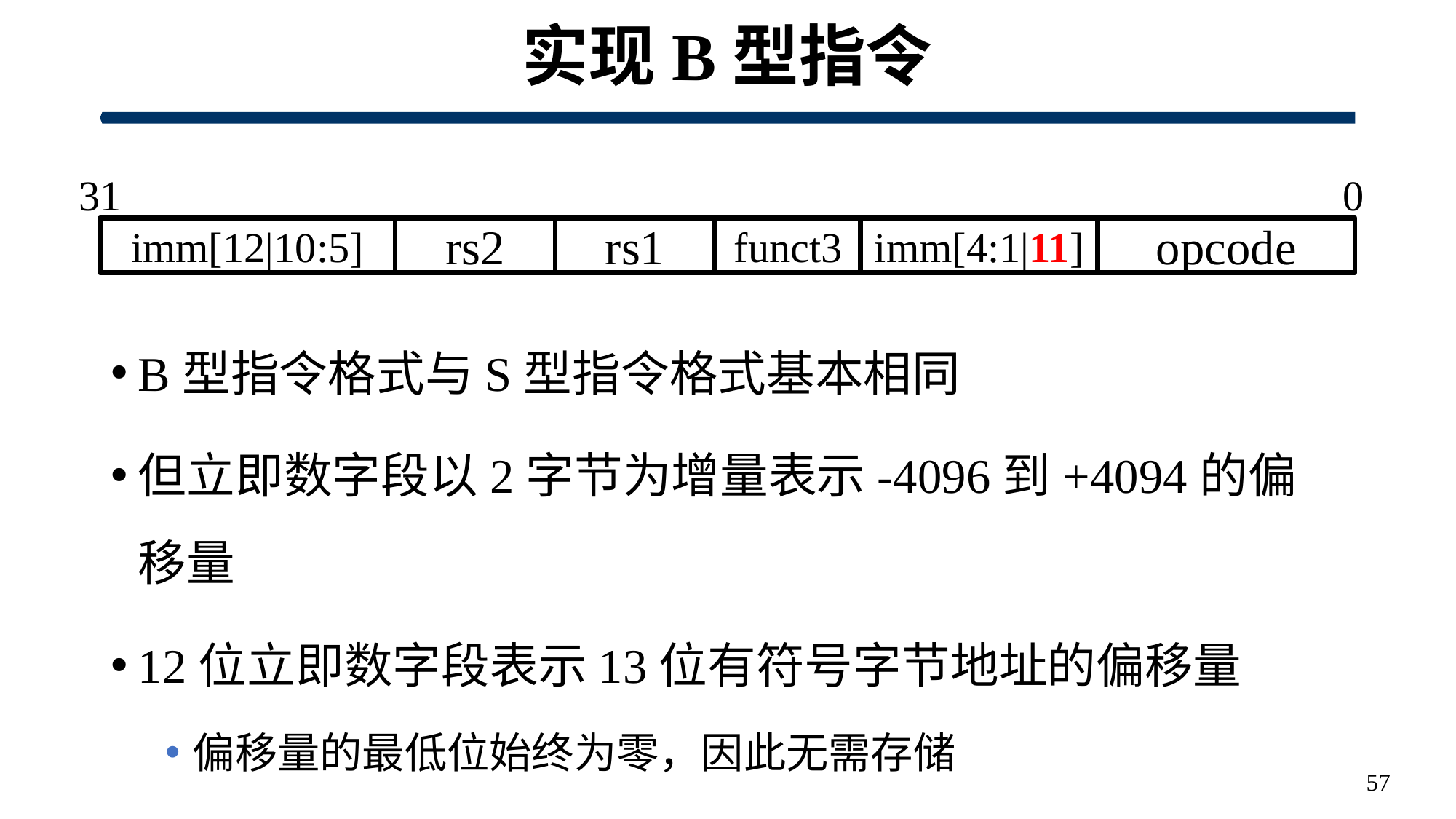

# 实现B型指令

B型指令格式与S型指令格式基本相同
但立即数字段以2字节为增量表示-4096到+4094的偏移量
12位立即数字段表示13位有符号字节地址的偏移量
偏移量的最低位始终为零，因此无需存储
31
0
imm[12|10:5]
rs2
rs1
funct3
imm[4:1|11]
opcode
57